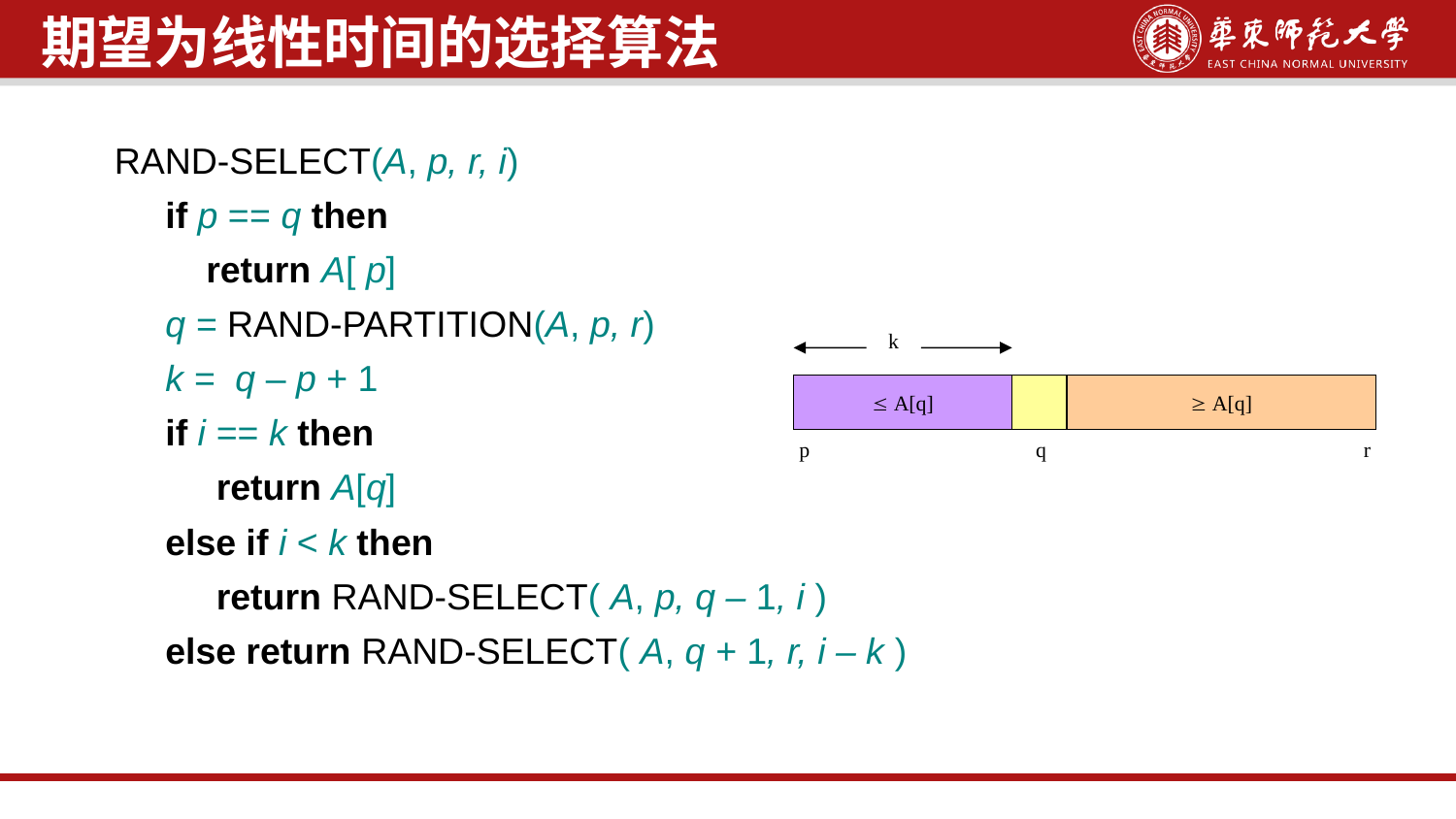

期望为线性时间的选择算法
RAND-SELECT(A, p, r, i)
     if p == q then
         return A[ p]
     q = RAND-PARTITION(A, p, r)
     k =  q – p + 1
     if i == k then
          return A[q]
     else if i < k then
          return RAND-SELECT( A, p, q – 1, i )
     else return RAND-SELECT( A, q + 1, r, i – k )

k

≤ A[q]

≥ A[q]
p
q
r